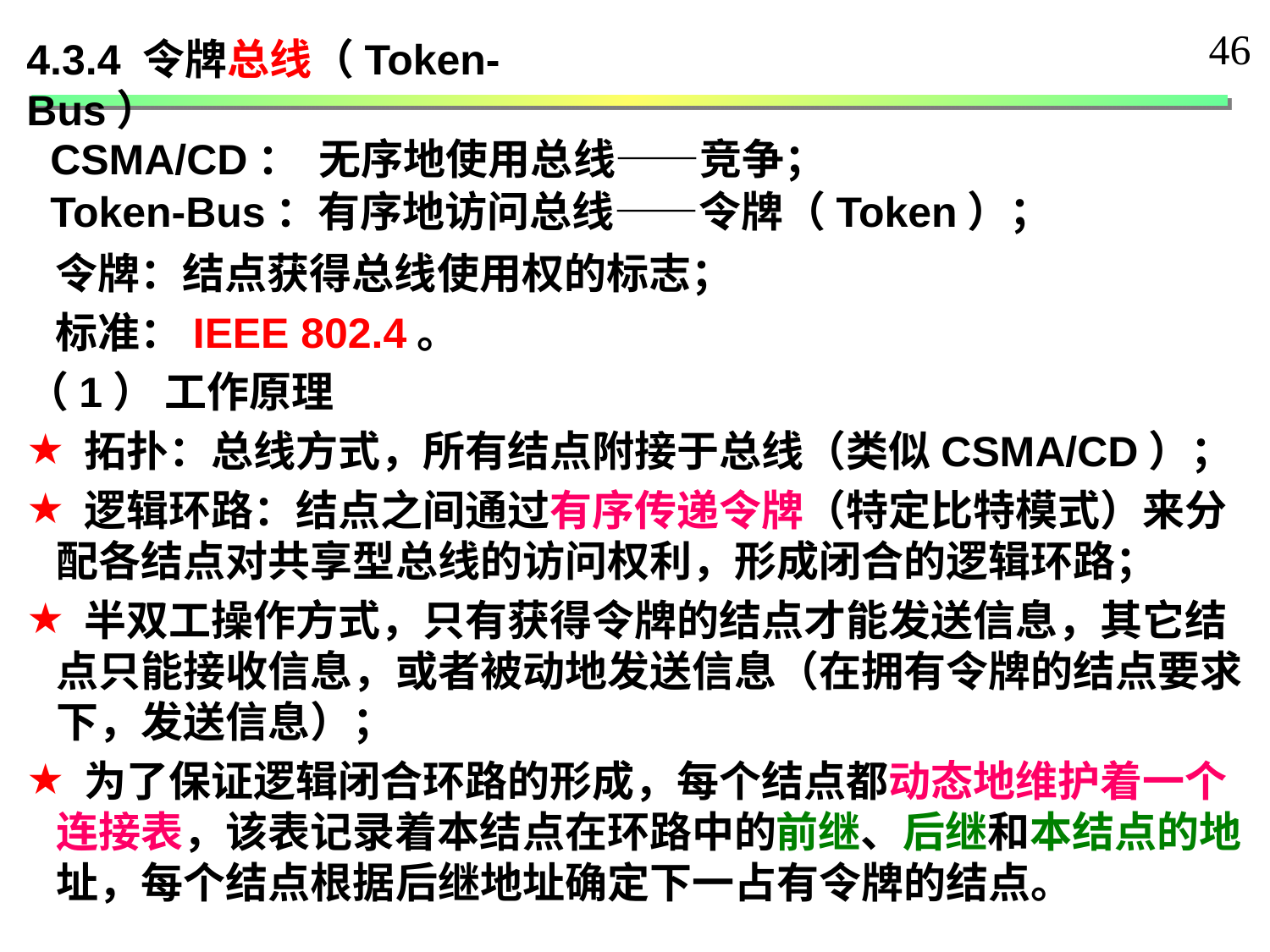

46
4.3.4 令牌总线（Token-Bus）

  CSMA/CD：  无序地使用总线——竞争；
  Token-Bus：有序地访问总线——令牌（Token）；
  令牌：结点获得总线使用权的标志；
  标准：IEEE 802.4。
（1） 工作原理
 拓扑：总线方式，所有结点附接于总线（类似CSMA/CD）；
 逻辑环路：结点之间通过有序传递令牌（特定比特模式）来分配各结点对共享型总线的访问权利，形成闭合的逻辑环路；
 半双工操作方式，只有获得令牌的结点才能发送信息，其它结点只能接收信息，或者被动地发送信息（在拥有令牌的结点要求下，发送信息）；
 为了保证逻辑闭合环路的形成，每个结点都动态地维护着一个连接表，该表记录着本结点在环路中的前继、后继和本结点的地址，每个结点根据后继地址确定下一占有令牌的结点。